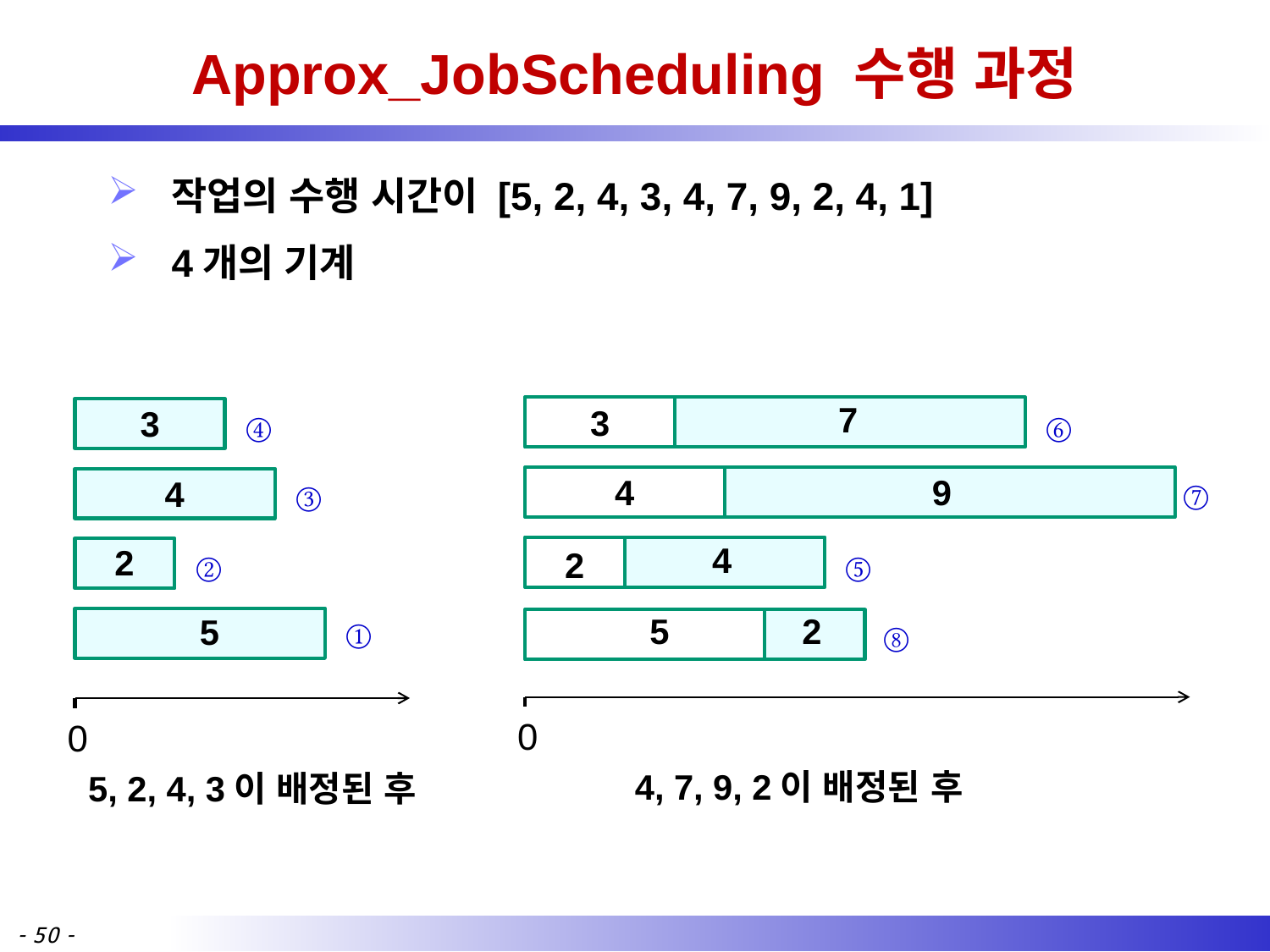

# Approx_JobScheduling 수행 과정
작업의 수행 시간이 [5, 2, 4, 3, 4, 7, 9, 2, 4, 1]
4개의 기계
7
3
3

④
⑥
4
9
4
⑦

③

4
2

2
②
⑤

5
2
5
①

⑧

0
0
4, 7, 9, 2이 배정된 후
5, 2, 4, 3이 배정된 후
- 50 -